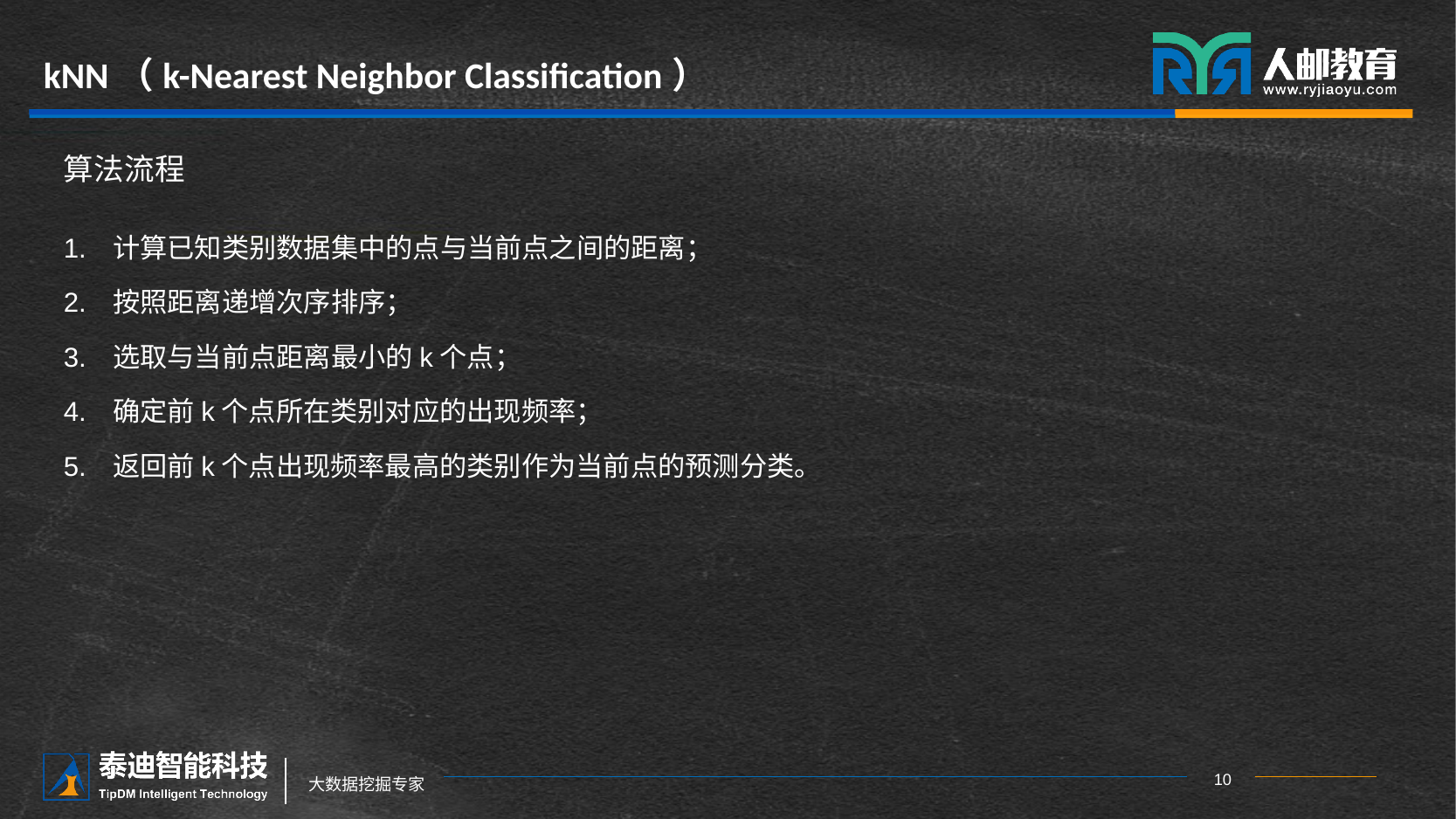

# kNN（k-Nearest Neighbor Classification）
算法流程
计算已知类别数据集中的点与当前点之间的距离；
按照距离递增次序排序；
选取与当前点距离最小的k个点；
确定前k个点所在类别对应的出现频率；
返回前k个点出现频率最高的类别作为当前点的预测分类。